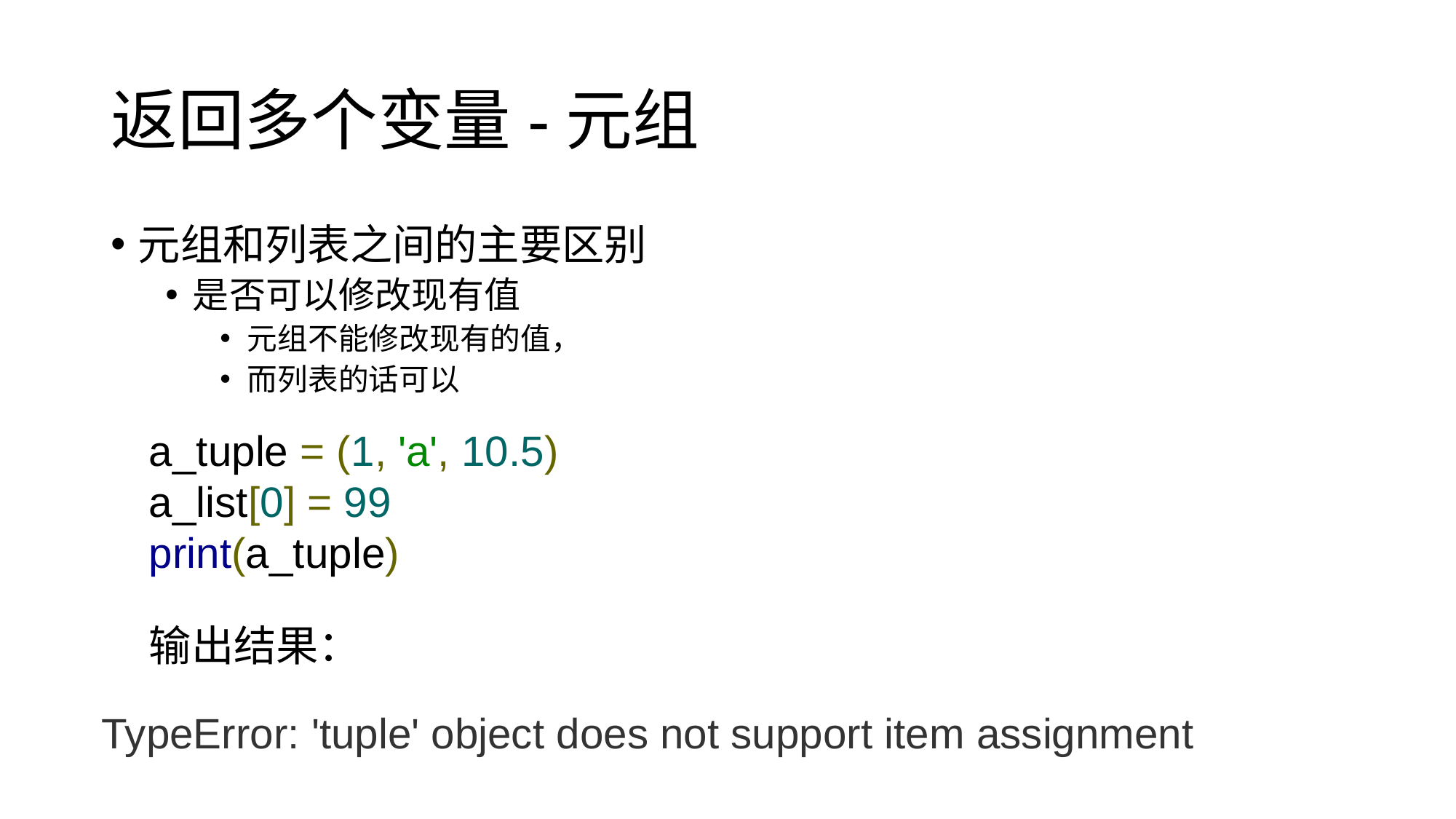

# 返回多个变量-元组
元组和列表之间的主要区别
是否可以修改现有值
元组不能修改现有的值，
而列表的话可以
a_tuple = (1, 'a', 10.5)
a_list[0] = 99
print(a_tuple)
输出结果：
TypeError: 'tuple' object does not support item assignment